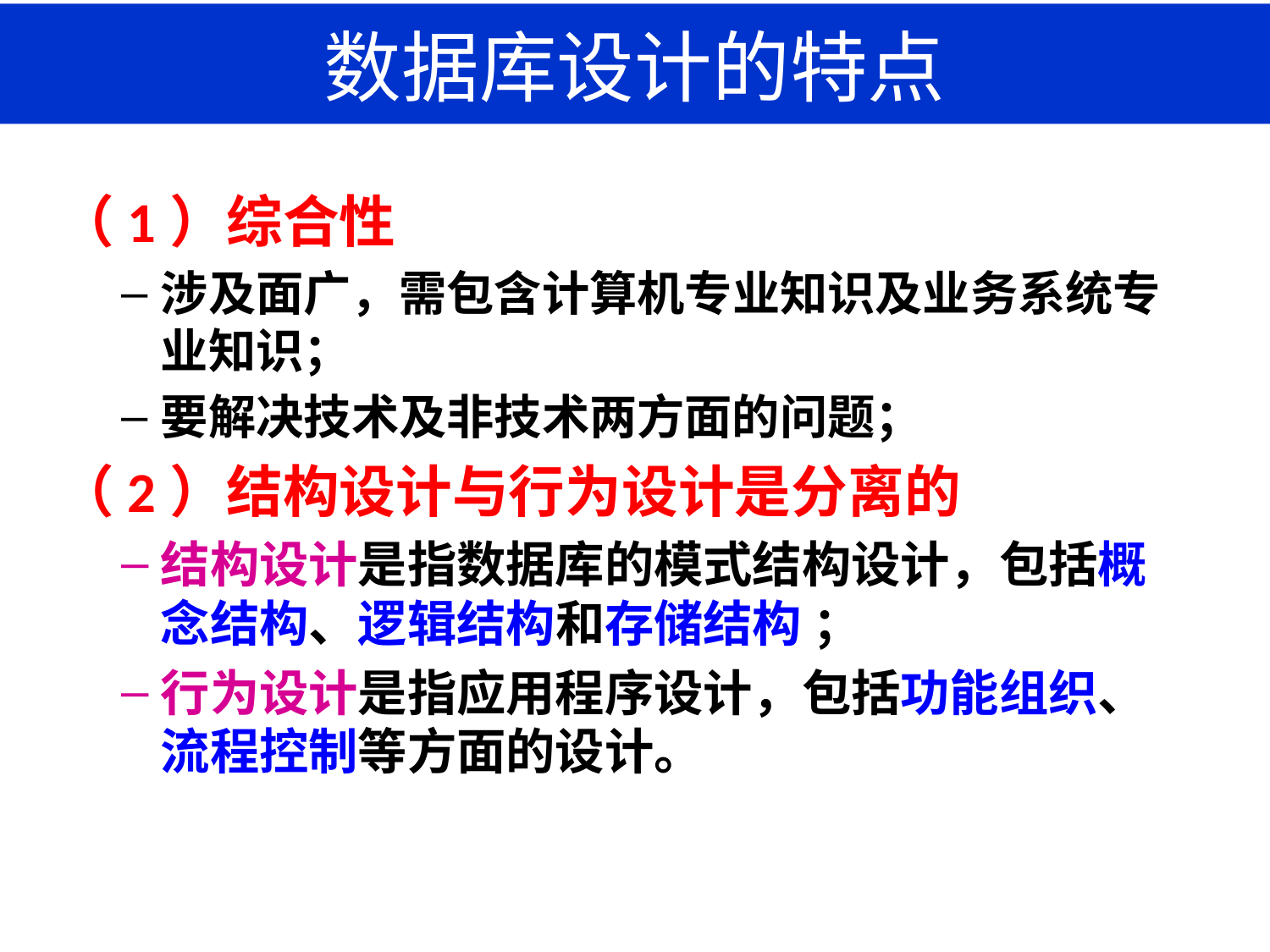

# 数据库设计的特点
（1）综合性
涉及面广，需包含计算机专业知识及业务系统专业知识；
要解决技术及非技术两方面的问题；
（2）结构设计与行为设计是分离的
结构设计是指数据库的模式结构设计，包括概念结构、逻辑结构和存储结构 ；
行为设计是指应用程序设计，包括功能组织、流程控制等方面的设计。